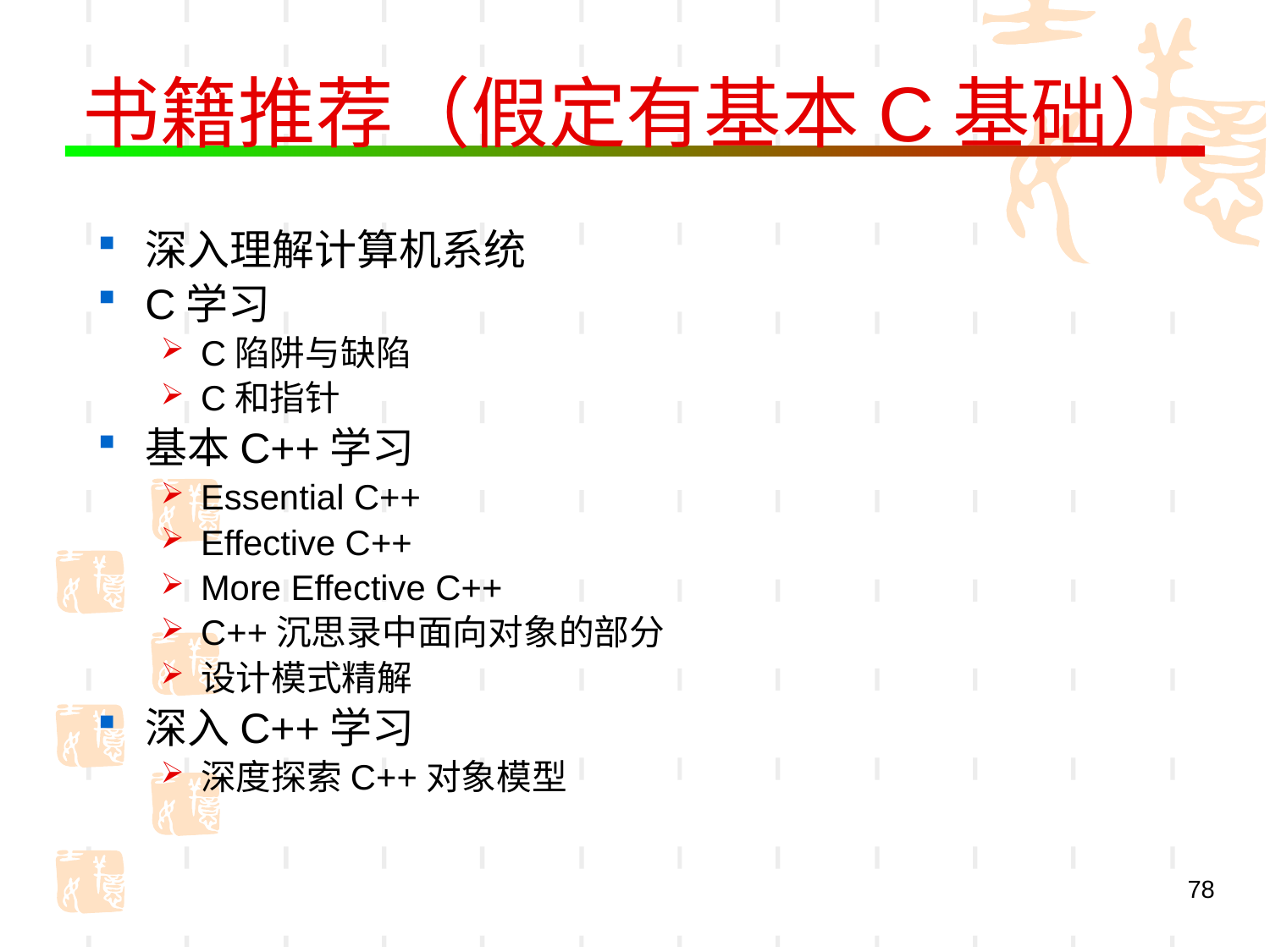

# 书籍推荐（假定有基本C基础）
深入理解计算机系统
C学习
C陷阱与缺陷
C和指针
基本C++学习
Essential C++
Effective C++
More Effective C++
C++沉思录中面向对象的部分
设计模式精解
深入C++学习
深度探索C++对象模型
78